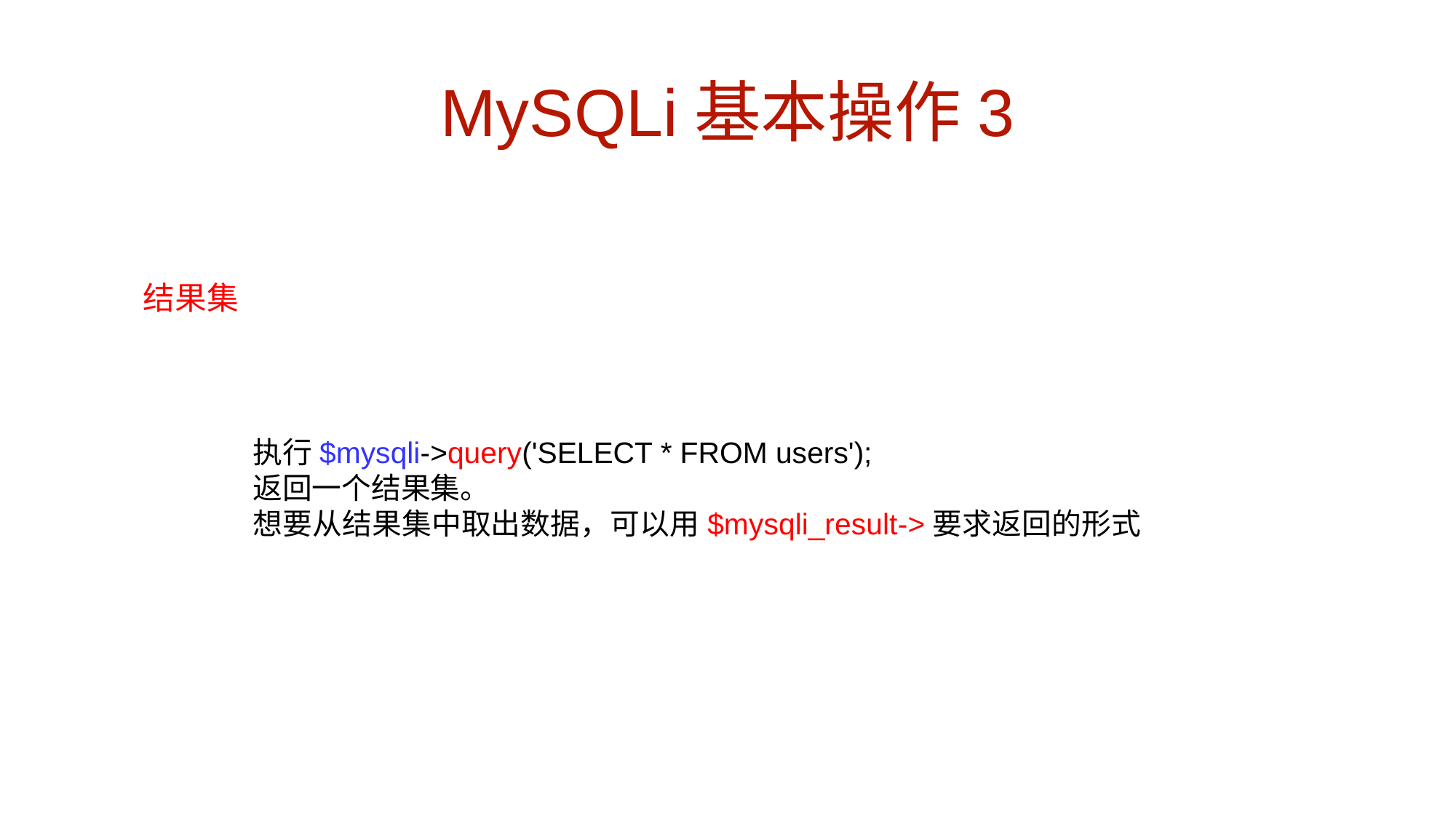

# MySQLi基本操作3
结果集
执行$mysqli->query('SELECT * FROM users');
返回一个结果集。
想要从结果集中取出数据，可以用$mysqli_result->要求返回的形式